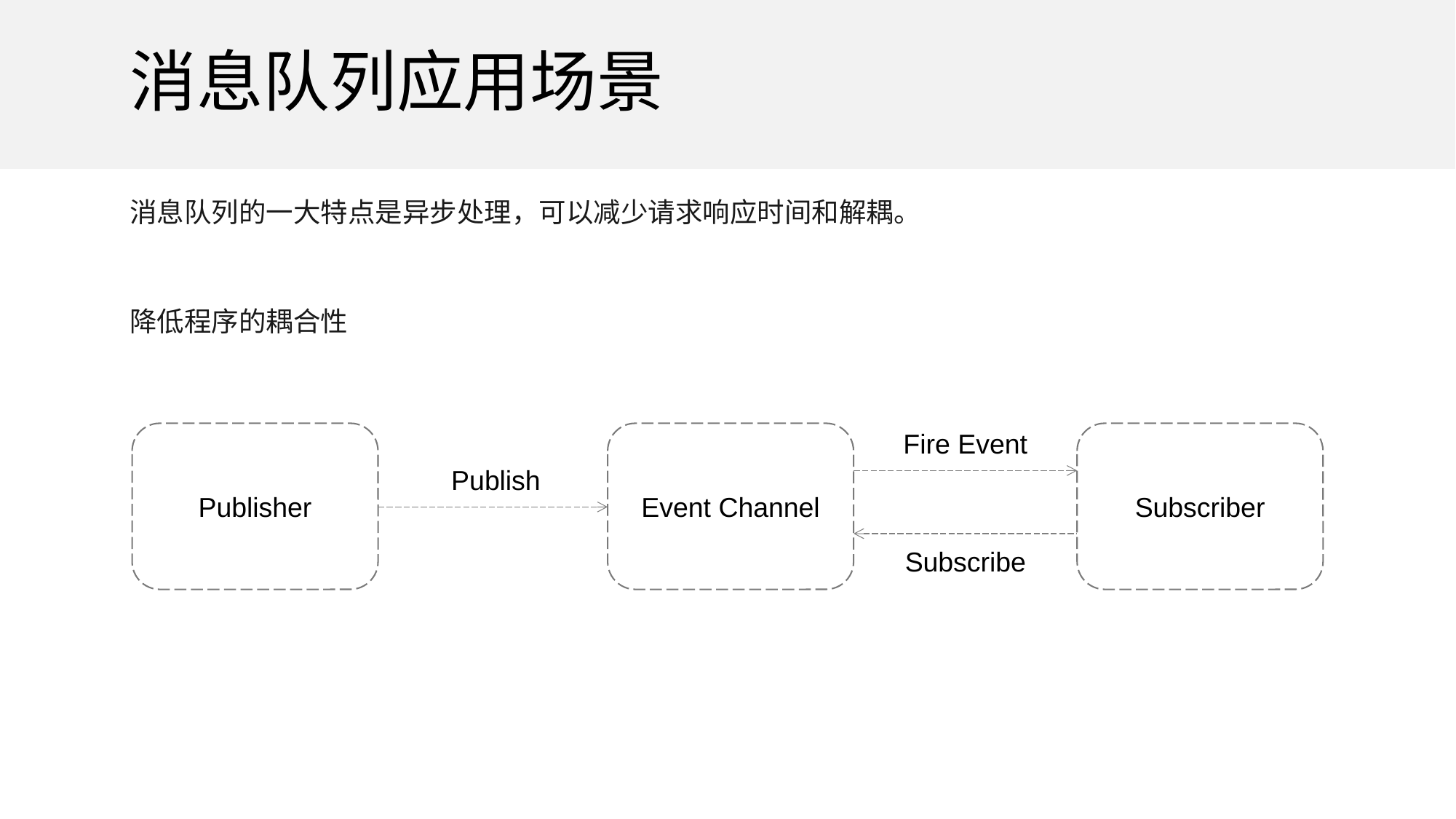

消息队列应用场景
消息队列的一大特点是异步处理，可以减少请求响应时间和解耦。
降低程序的耦合性
Fire Event
Publisher
Event Channel
Subscriber
Publish
Subscribe